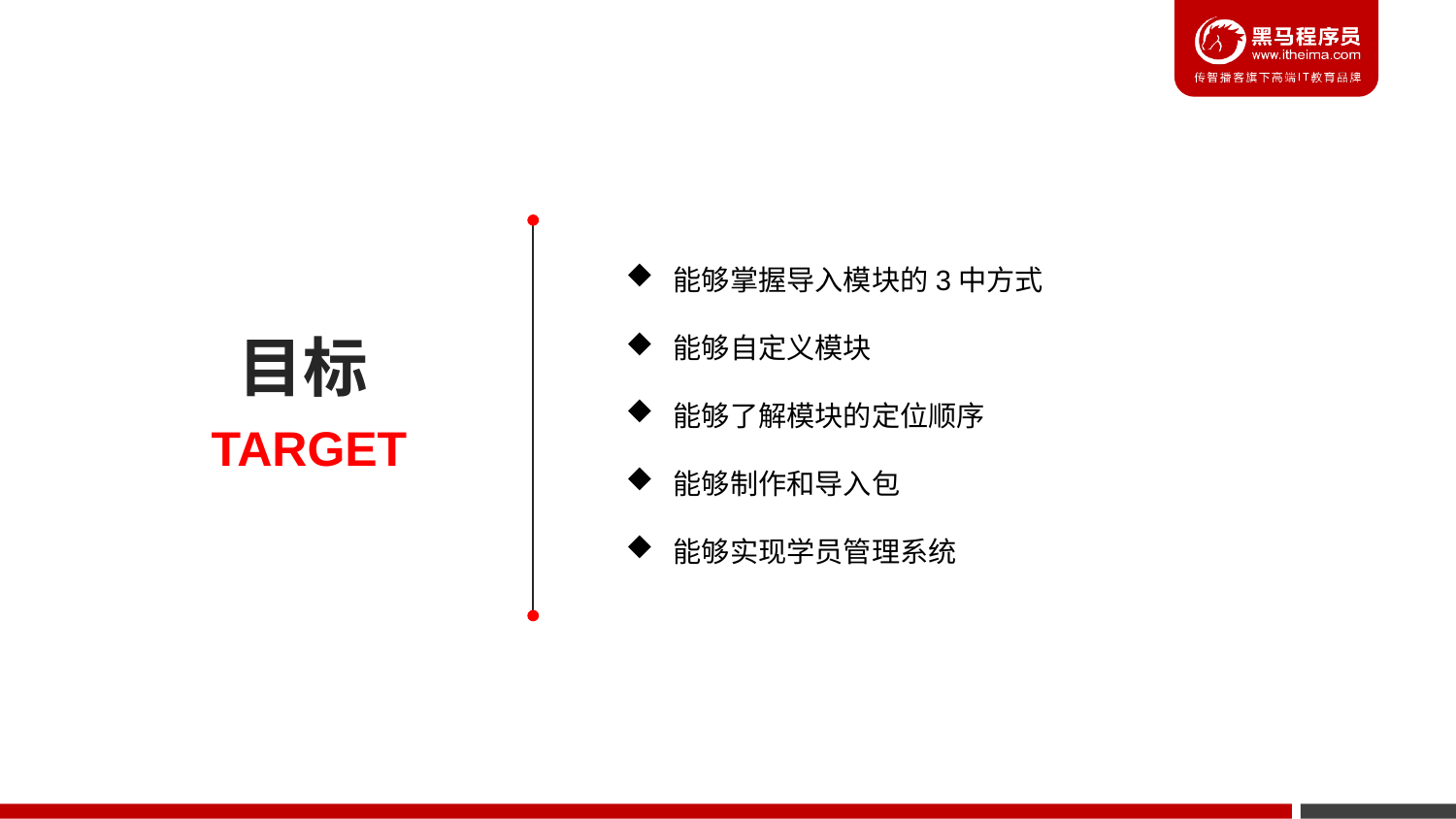

能够掌握导入模块的3中方式
 能够自定义模块
 能够了解模块的定位顺序
 能够制作和导入包
 能够实现学员管理系统
目标
TARGET